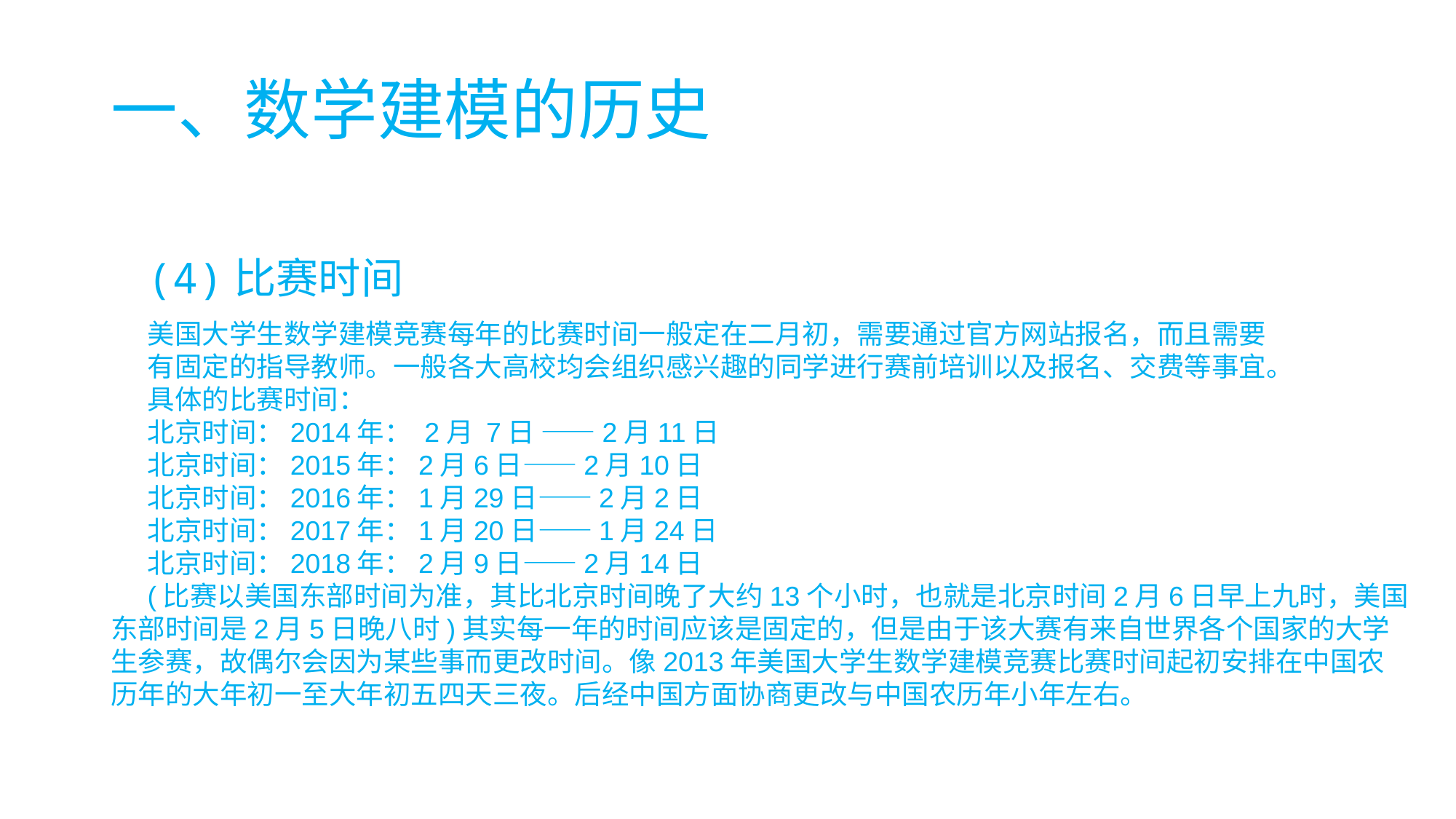

# 一、数学建模的历史
(4)比赛时间

美国大学生数学建模竞赛每年的比赛时间一般定在二月初，需要通过官方网站报名，而且需要
有固定的指导教师。一般各大高校均会组织感兴趣的同学进行赛前培训以及报名、交费等事宜。
具体的比赛时间：
北京时间：2014年： 2月 7日 ——2月11日
北京时间：2015年：2月6日——2月10日
北京时间：2016年：1月29日——2月2日
北京时间：2017年：1月20日——1月24日
北京时间：2018年：2月9日——2月14日
(比赛以美国东部时间为准，其比北京时间晚了大约13个小时，也就是北京时间2月6日早上九时，美国东部时间是2月5日晚八时)其实每一年的时间应该是固定的，但是由于该大赛有来自世界各个国家的大学生参赛，故偶尔会因为某些事而更改时间。像2013年美国大学生数学建模竞赛比赛时间起初安排在中国农历年的大年初一至大年初五四天三夜。后经中国方面协商更改与中国农历年小年左右。